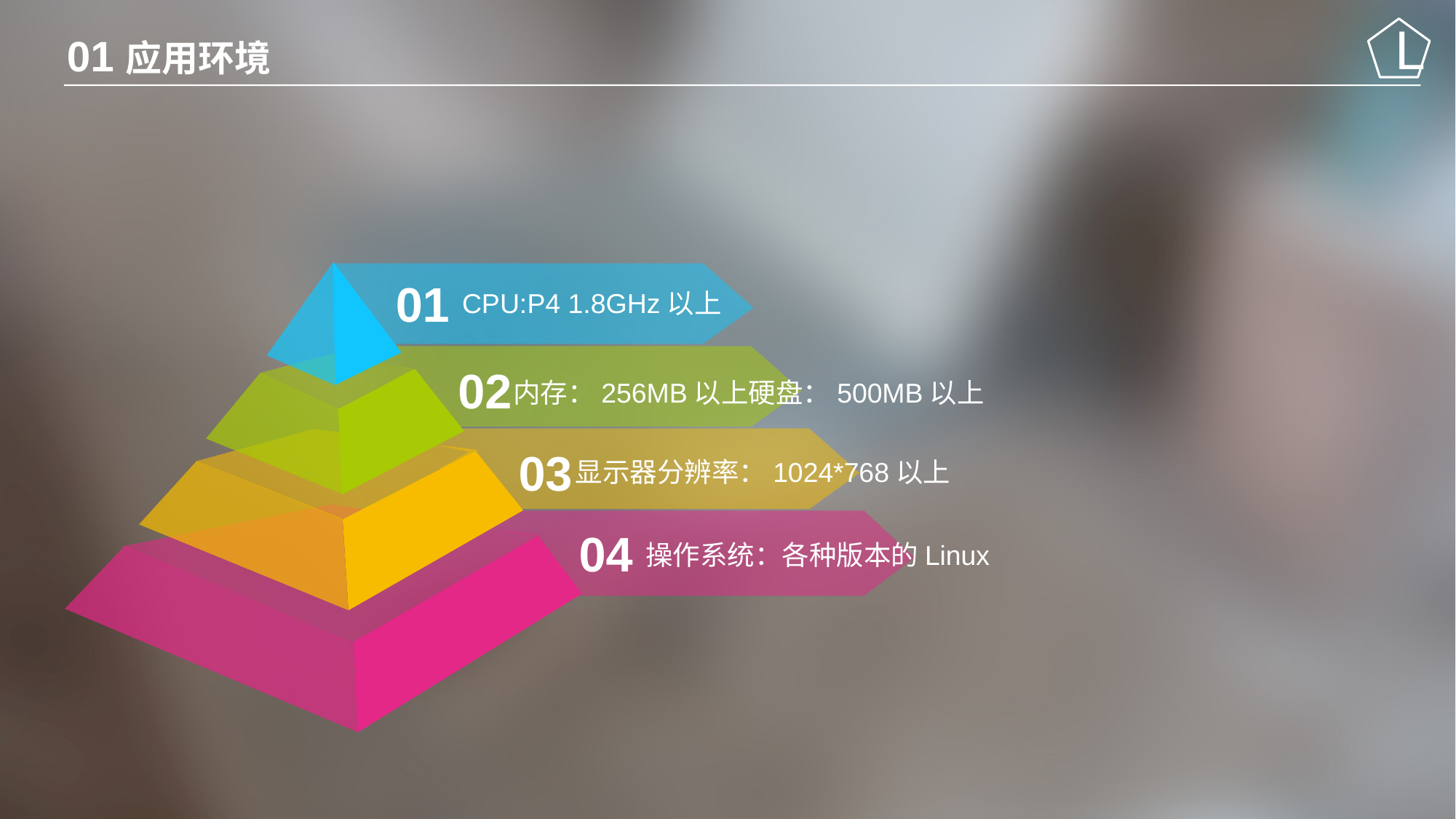

01
应用环境

01
CPU:P4 1.8GHz以上

02
内存：256MB以上硬盘：500MB以上

03
显示器分辨率：1024*768以上

04
操作系统：各种版本的Linux